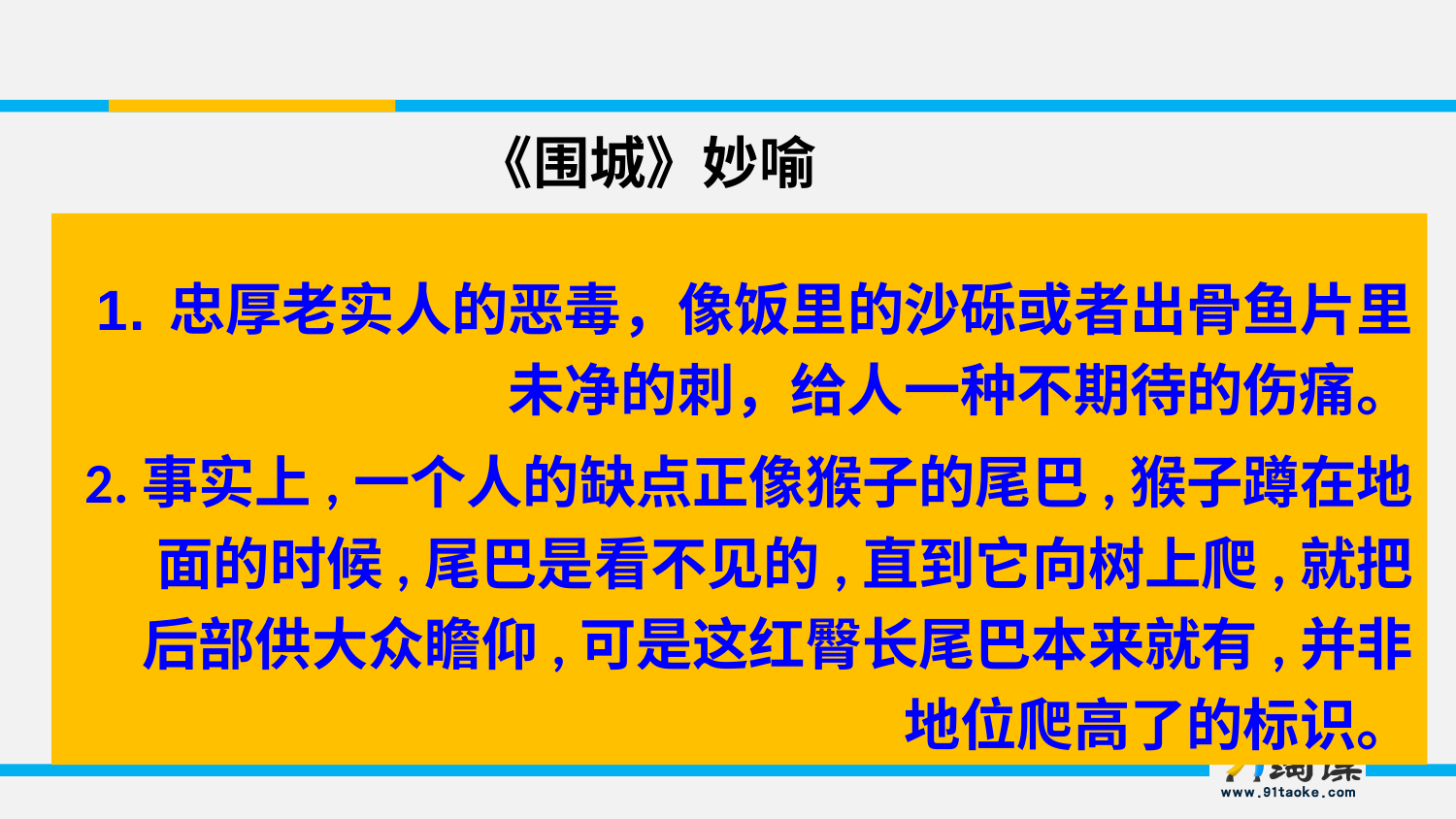

《围城》妙喻
忠厚老实人的恶毒，像饭里的沙砾或者出骨鱼片里未净的刺，给人一种不期待的伤痛。
2.事实上,一个人的缺点正像猴子的尾巴,猴子蹲在地面的时候,尾巴是看不见的,直到它向树上爬,就把后部供大众瞻仰,可是这红臀长尾巴本来就有,并非地位爬高了的标识。